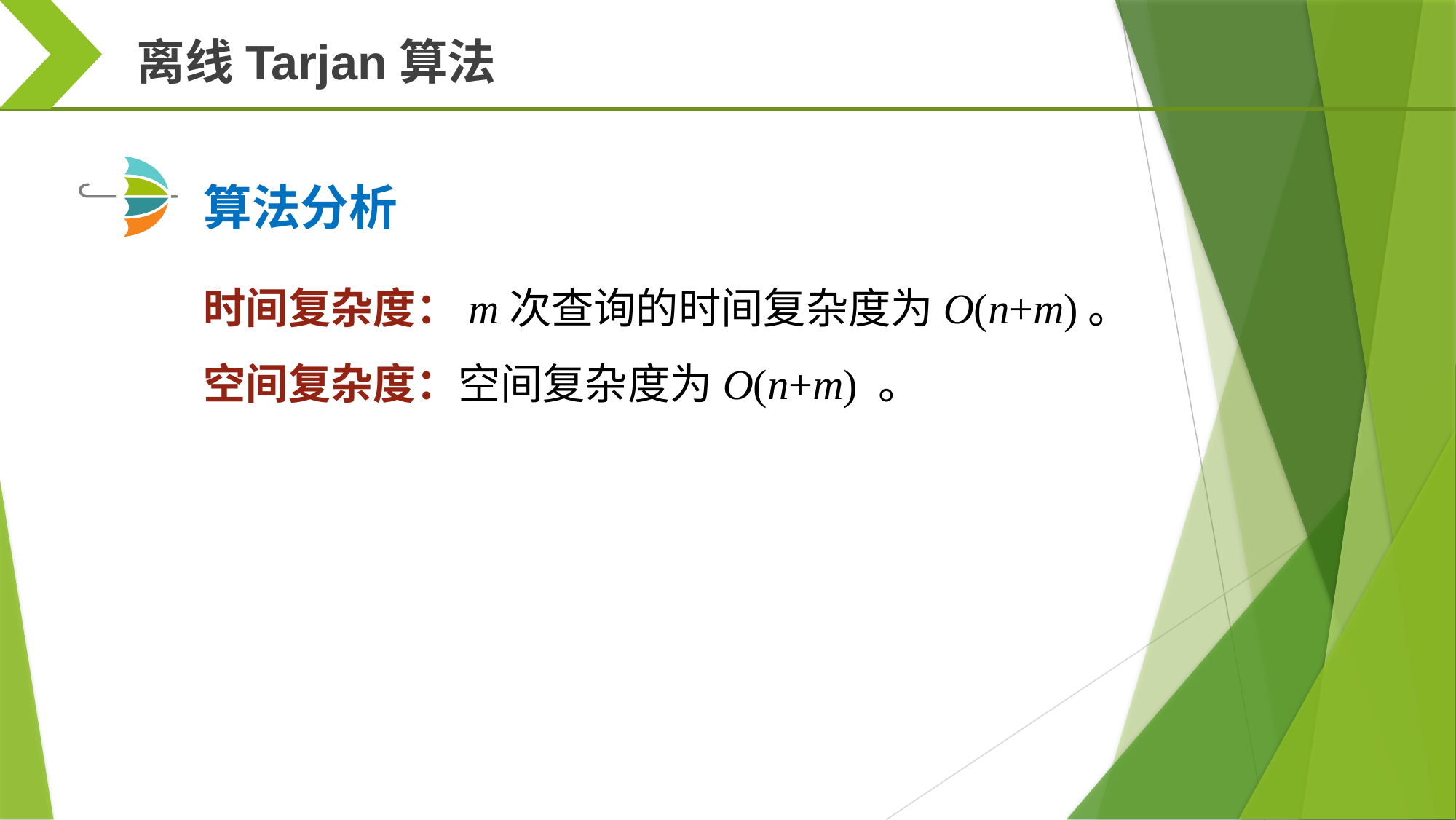

离线Tarjan算法

算法分析
时间复杂度：m次查询的时间复杂度为O(n+m)。
空间复杂度：空间复杂度为O(n+m) 。